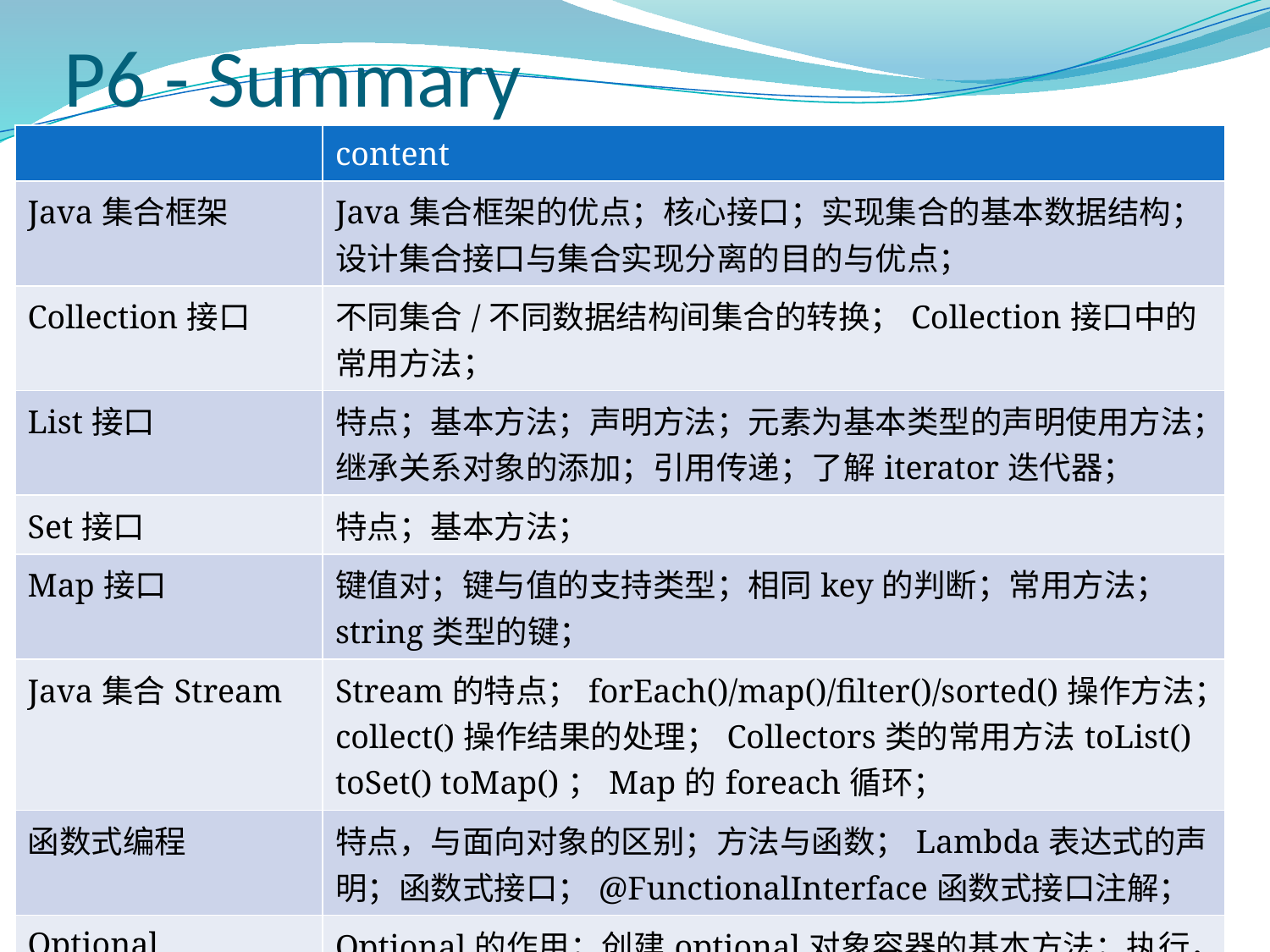

# P6 - Summary
|  | content |
| --- | --- |
| Java集合框架 | Java集合框架的优点；核心接口；实现集合的基本数据结构；设计集合接口与集合实现分离的目的与优点； |
| Collection接口 | 不同集合/不同数据结构间集合的转换；Collection接口中的常用方法； |
| List接口 | 特点；基本方法；声明方法；元素为基本类型的声明使用方法；继承关系对象的添加；引用传递；了解iterator迭代器； |
| Set接口 | 特点；基本方法； |
| Map接口 | 键值对；键与值的支持类型；相同key的判断；常用方法；string类型的键； |
| Java集合Stream | Stream的特点；forEach()/map()/filter()/sorted()操作方法；collect()操作结果的处理；Collectors类的常用方法toList() toSet() toMap()；Map的foreach循环； |
| 函数式编程 | 特点，与面向对象的区别；方法与函数；Lambda表达式的声明；函数式接口；@FunctionalInterface函数式接口注解； |
| Optional | Optional的作用；创建optional对象容器的基本方法；执行，过滤，映射，获取等基本操作方法；使用场景 |
18